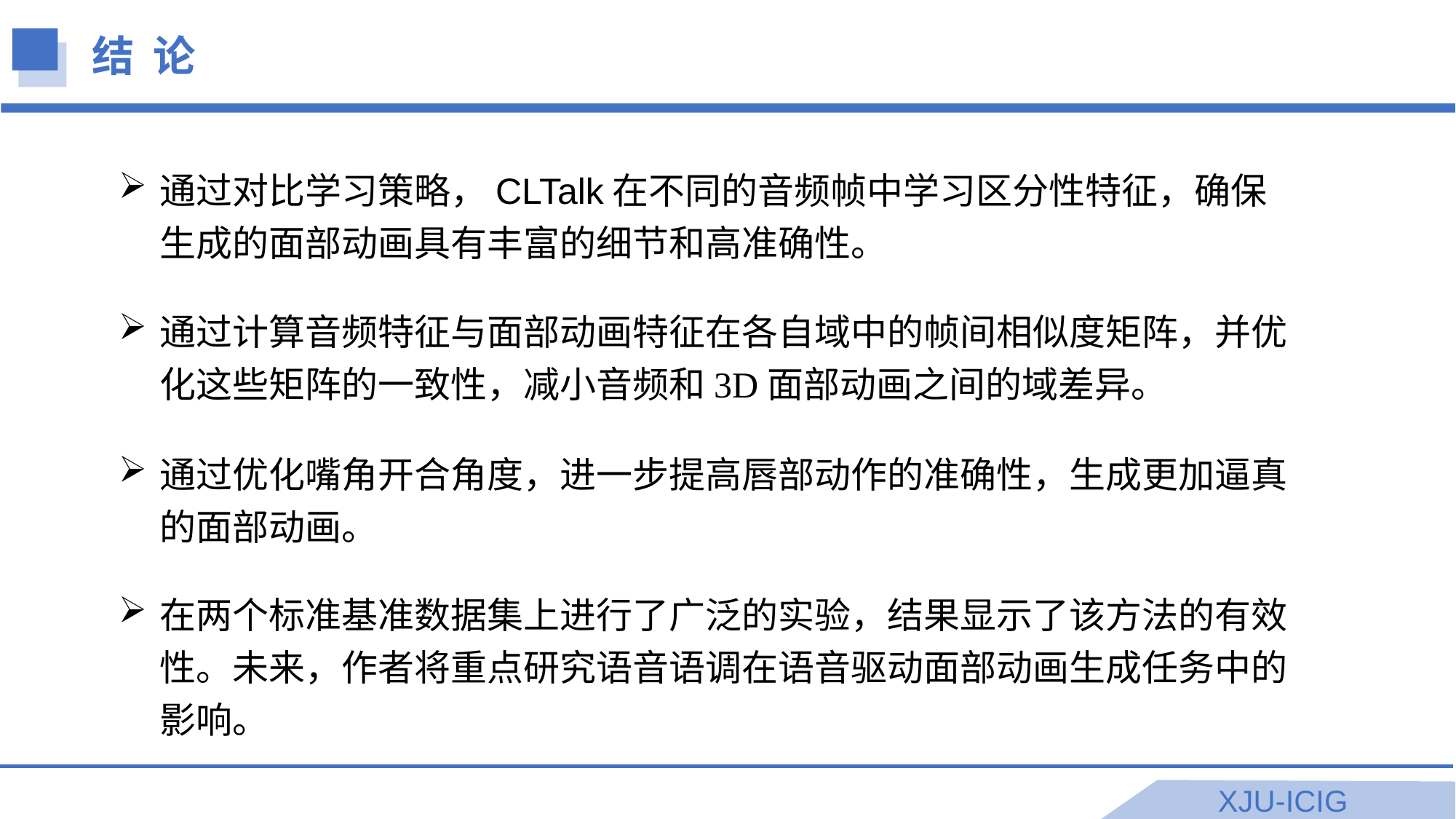

结  论

通过对比学习策略，CLTalk在不同的音频帧中学习区分性特征，确保生成的面部动画具有丰富的细节和高准确性。
通过计算音频特征与面部动画特征在各自域中的帧间相似度矩阵，并优化这些矩阵的一致性，减小音频和3D面部动画之间的域差异。
通过优化嘴角开合角度，进一步提高唇部动作的准确性，生成更加逼真的面部动画。
在两个标准基准数据集上进行了广泛的实验，结果显示了该方法的有效性。未来，作者将重点研究语音语调在语音驱动面部动画生成任务中的影响。
XJU-ICIG